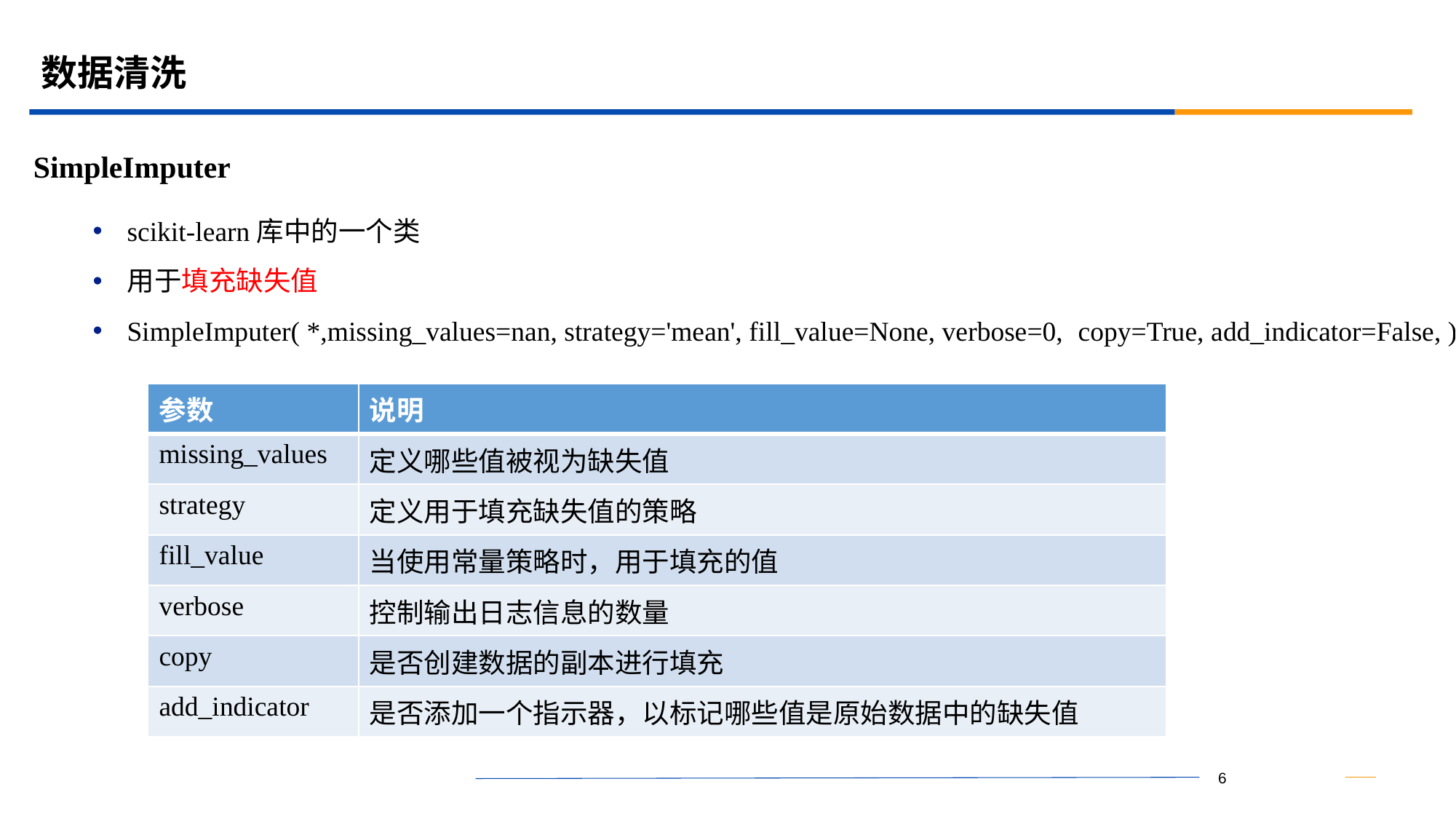

# 数据清洗
SimpleImputer
scikit-learn库中的一个类
用于填充缺失值
SimpleImputer( *,missing_values=nan, strategy='mean', fill_value=None, verbose=0,  copy=True, add_indicator=False, )

| 参数 | 说明 |
| --- | --- |
| missing\_values | 定义哪些值被视为缺失值 |
| strategy | 定义用于填充缺失值的策略 |
| fill\_value | 当使用常量策略时，用于填充的值 |
| verbose | 控制输出日志信息的数量 |
| copy | 是否创建数据的副本进行填充 |
| add\_indicator | 是否添加一个指示器，以标记哪些值是原始数据中的缺失值 |